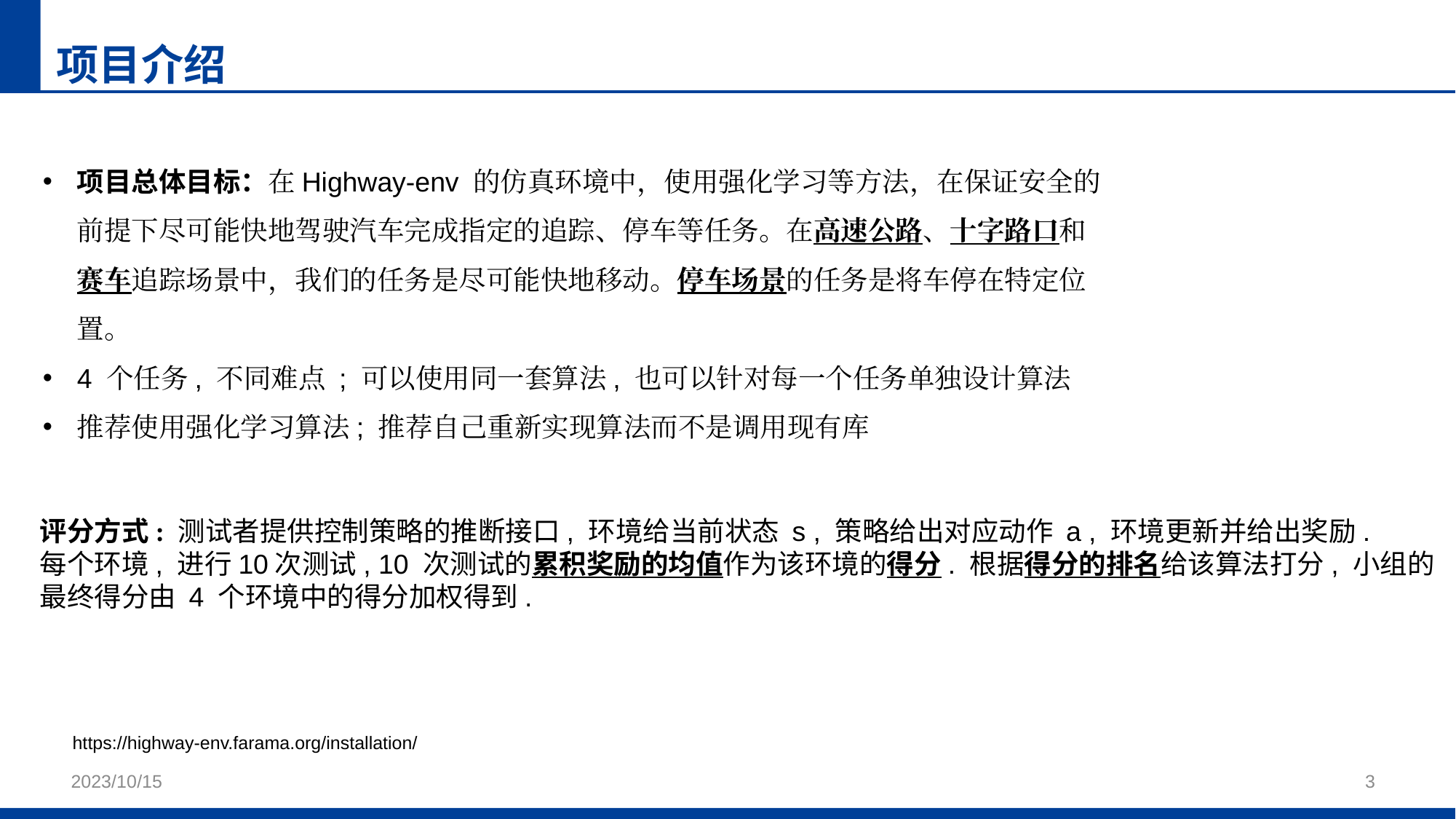

项目介绍
项目总体目标：在Highway-env 的仿真环境中，使用强化学习等方法，在保证安全的前提下尽可能快地驾驶汽车完成指定的追踪、停车等任务。在高速公路、十字路口和赛车追踪场景中，我们的任务是尽可能快地移动。停车场景的任务是将车停在特定位置。
4 个任务, 不同难点 ; 可以使用同一套算法, 也可以针对每一个任务单独设计算法
推荐使用强化学习算法; 推荐自己重新实现算法而不是调用现有库
评分方式: 测试者提供控制策略的推断接口, 环境给当前状态 s , 策略给出对应动作 a , 环境更新并给出奖励.
每个环境, 进行10次测试, 10 次测试的累积奖励的均值作为该环境的得分. 根据得分的排名给该算法打分, 小组的
最终得分由 4 个环境中的得分加权得到.
https://highway-env.farama.org/installation/
2023/10/15
3